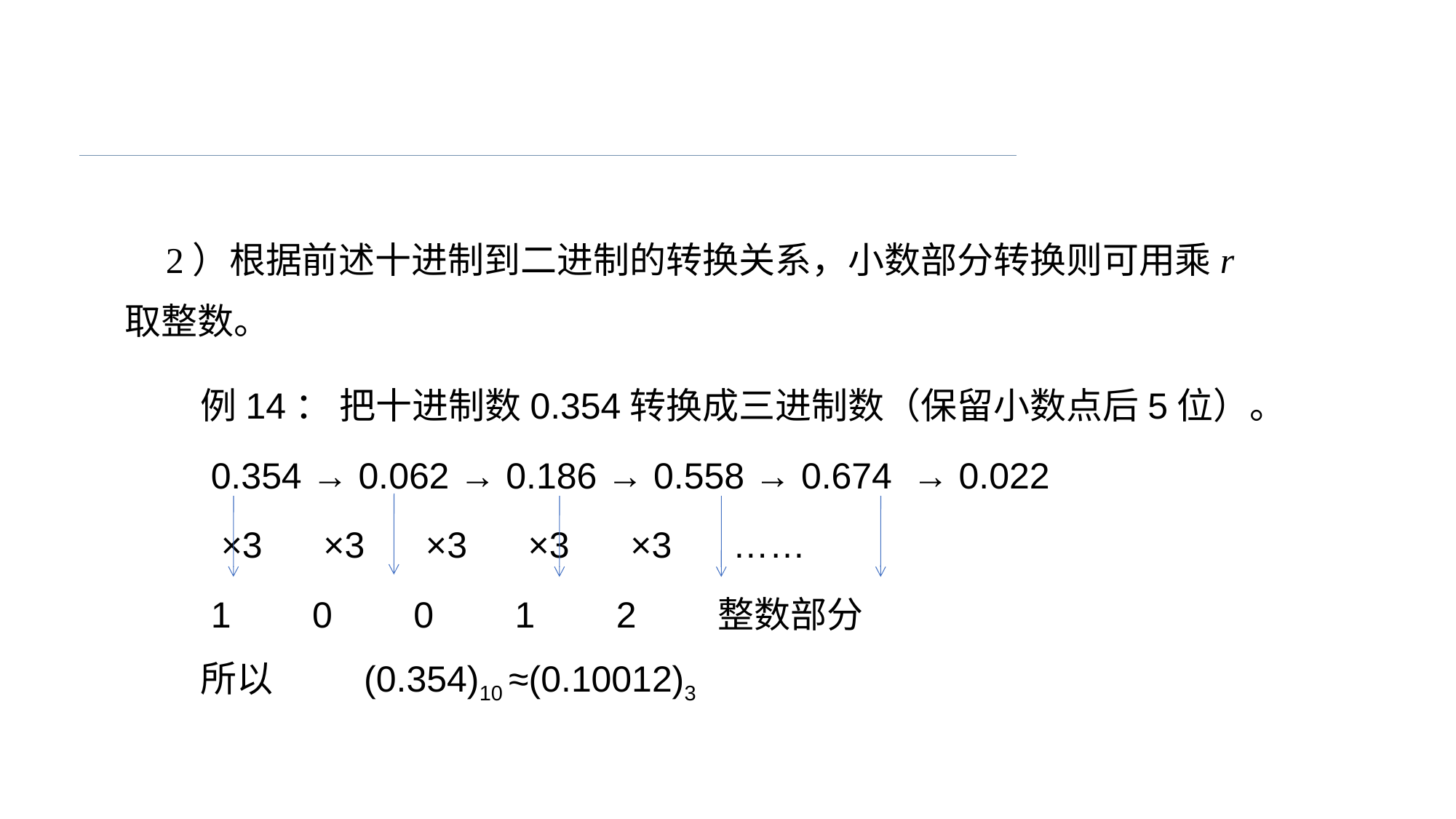

2）根据前述十进制到二进制的转换关系，小数部分转换则可用乘r取整数。
例14： 把十进制数0.354转换成三进制数（保留小数点后5位）。
 0.354 → 0.062 → 0.186 → 0.558 → 0.674  → 0.022
  ×3      ×3      ×3      ×3      ×3      ……
 1        0        0        1        2       整数部分
所以          (0.354)10 ≈(0.10012)3